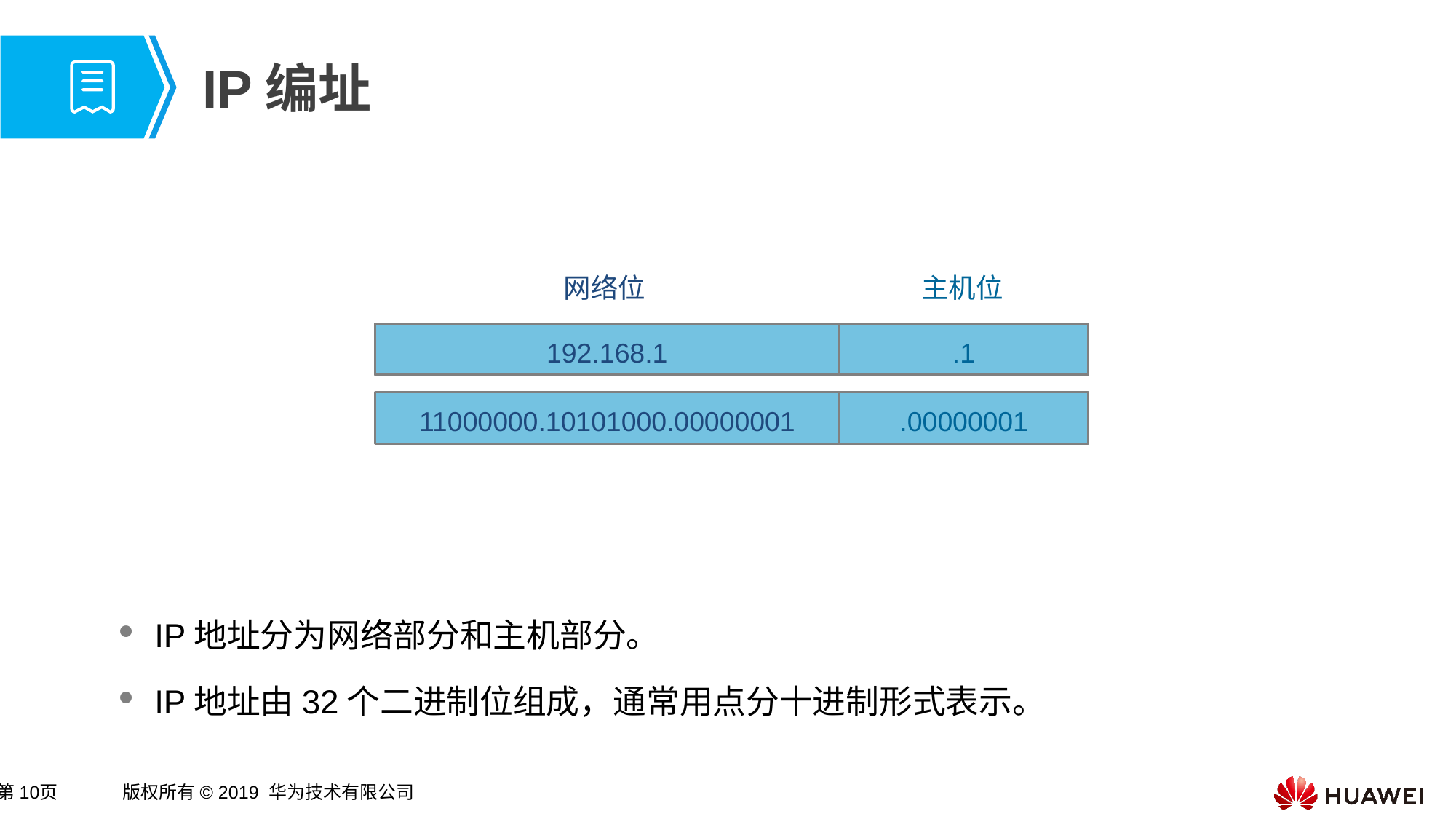

# IP编址

IP地址分为网络部分和主机部分。
IP地址由32个二进制位组成，通常用点分十进制形式表示。

网络位
主机位
192.168.1
.1
11000000.10101000.00000001
.00000001